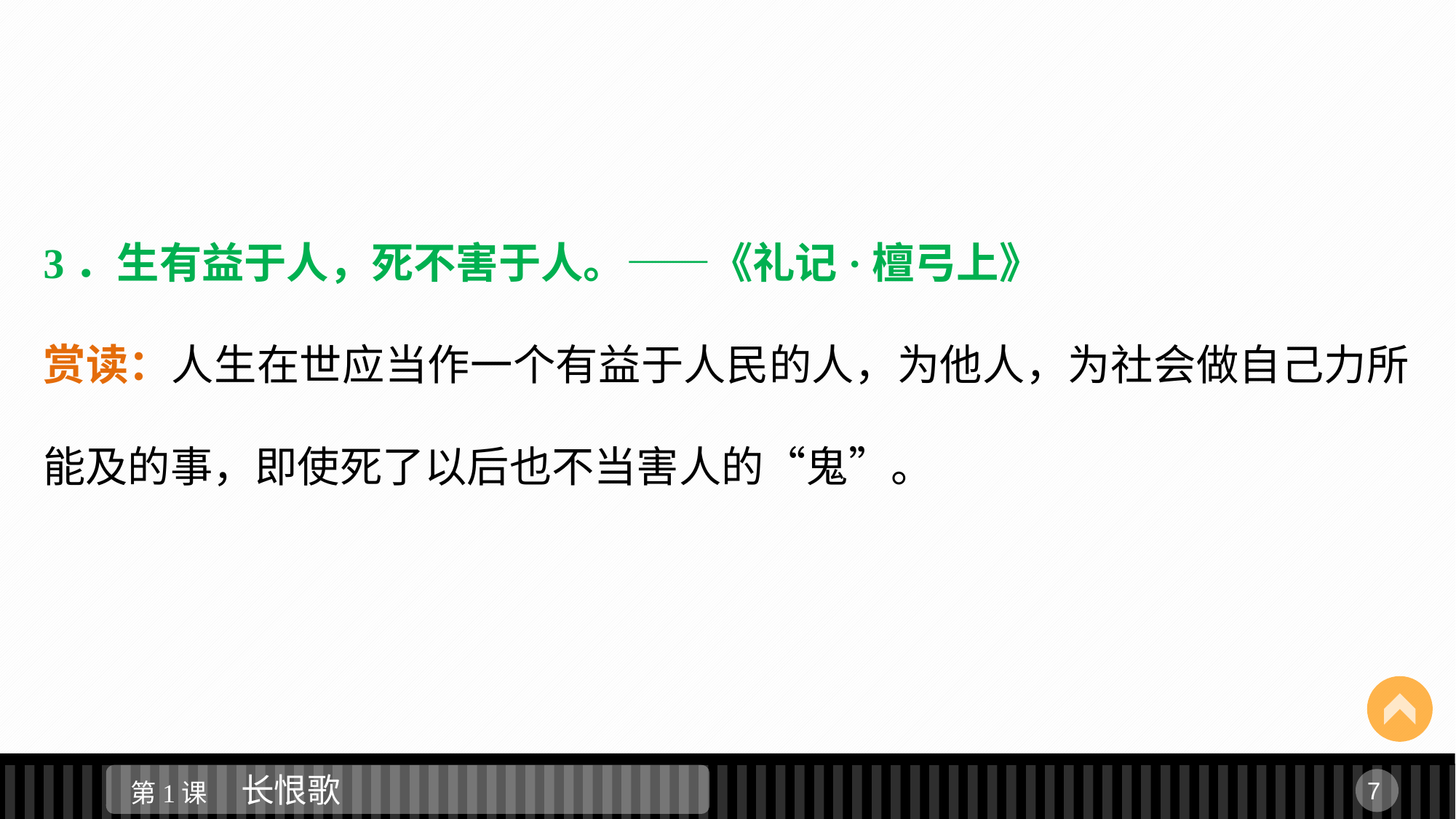

3．生有益于人，死不害于人。——《礼记·檀弓上》
赏读：人生在世应当作一个有益于人民的人，为他人，为社会做自己力所能及的事，即使死了以后也不当害人的“鬼”。